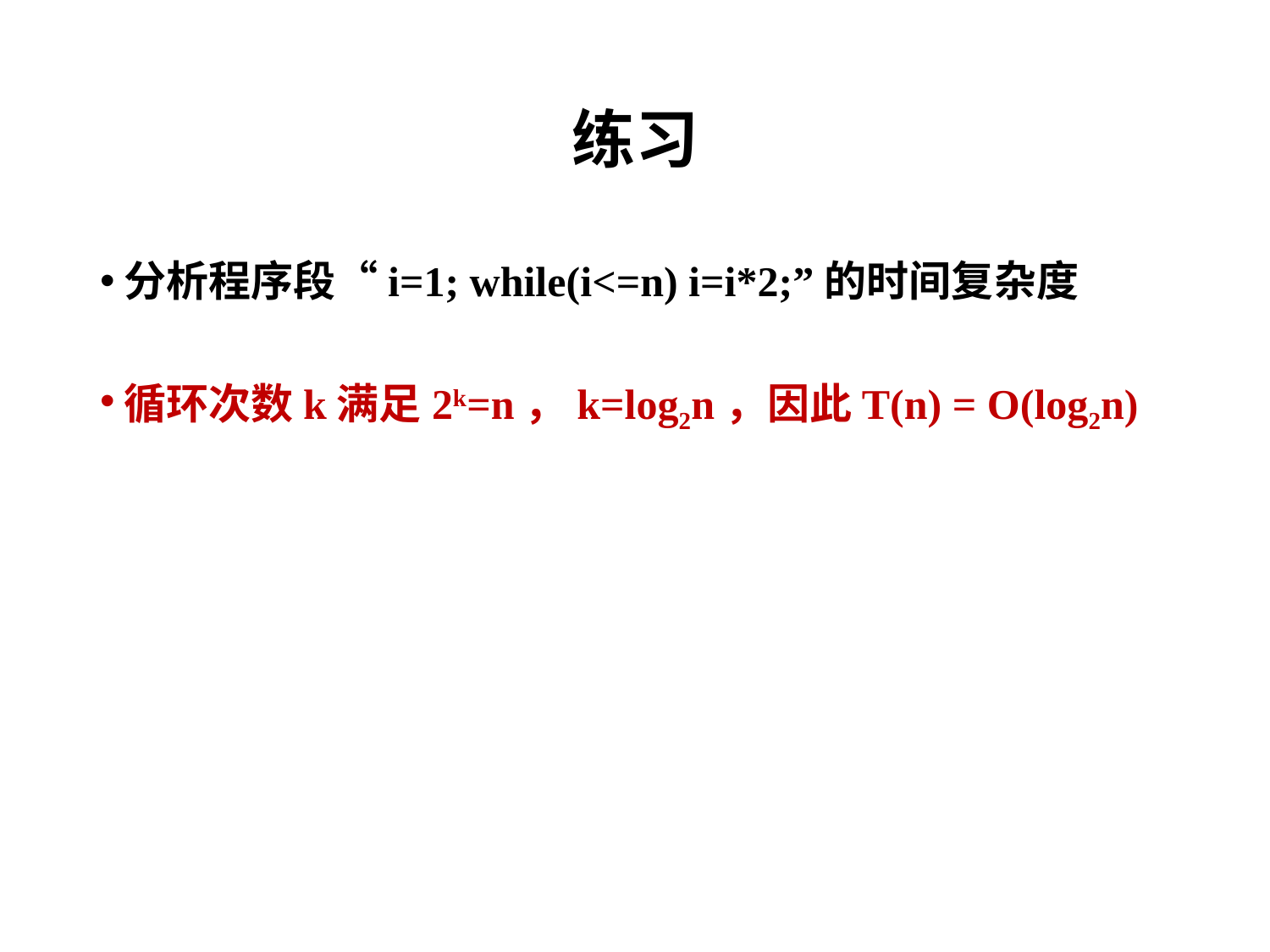

# 练习
分析程序段“i=1; while(i<=n) i=i*2;”的时间复杂度

循环次数k满足2k=n，k=log2n，因此T(n) = O(log2n)